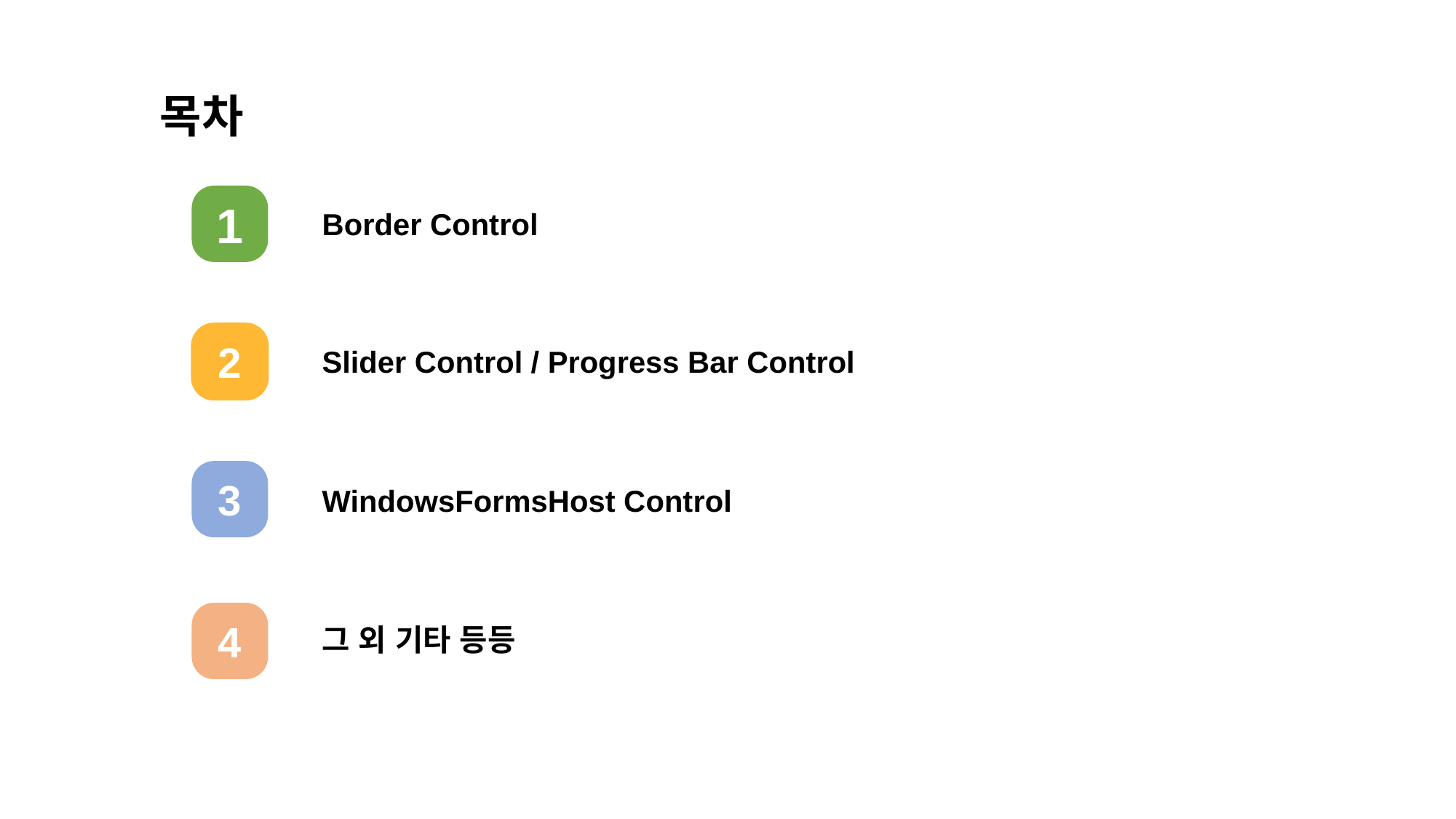

목차
1
Border Control
2
Slider Control / Progress Bar Control
3
WindowsFormsHost Control
4
그 외 기타 등등